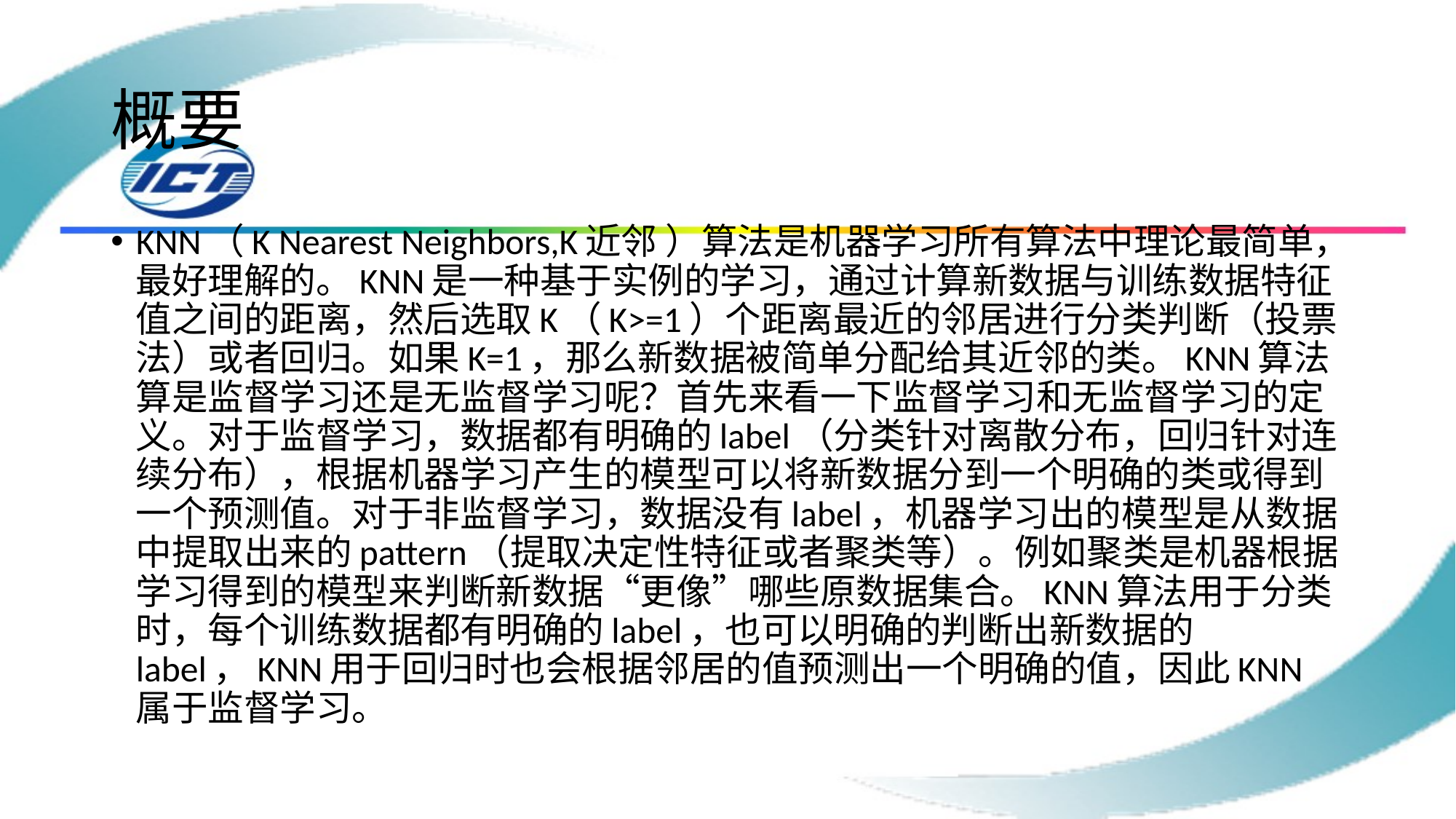

# 概要
KNN（K Nearest Neighbors,K近邻 ）算法是机器学习所有算法中理论最简单，最好理解的。KNN是一种基于实例的学习，通过计算新数据与训练数据特征值之间的距离，然后选取K（K>=1）个距离最近的邻居进行分类判断（投票法）或者回归。如果K=1，那么新数据被简单分配给其近邻的类。KNN算法算是监督学习还是无监督学习呢？首先来看一下监督学习和无监督学习的定义。对于监督学习，数据都有明确的label（分类针对离散分布，回归针对连续分布），根据机器学习产生的模型可以将新数据分到一个明确的类或得到一个预测值。对于非监督学习，数据没有label，机器学习出的模型是从数据中提取出来的pattern（提取决定性特征或者聚类等）。例如聚类是机器根据学习得到的模型来判断新数据“更像”哪些原数据集合。KNN算法用于分类时，每个训练数据都有明确的label，也可以明确的判断出新数据的label，KNN用于回归时也会根据邻居的值预测出一个明确的值，因此KNN属于监督学习。